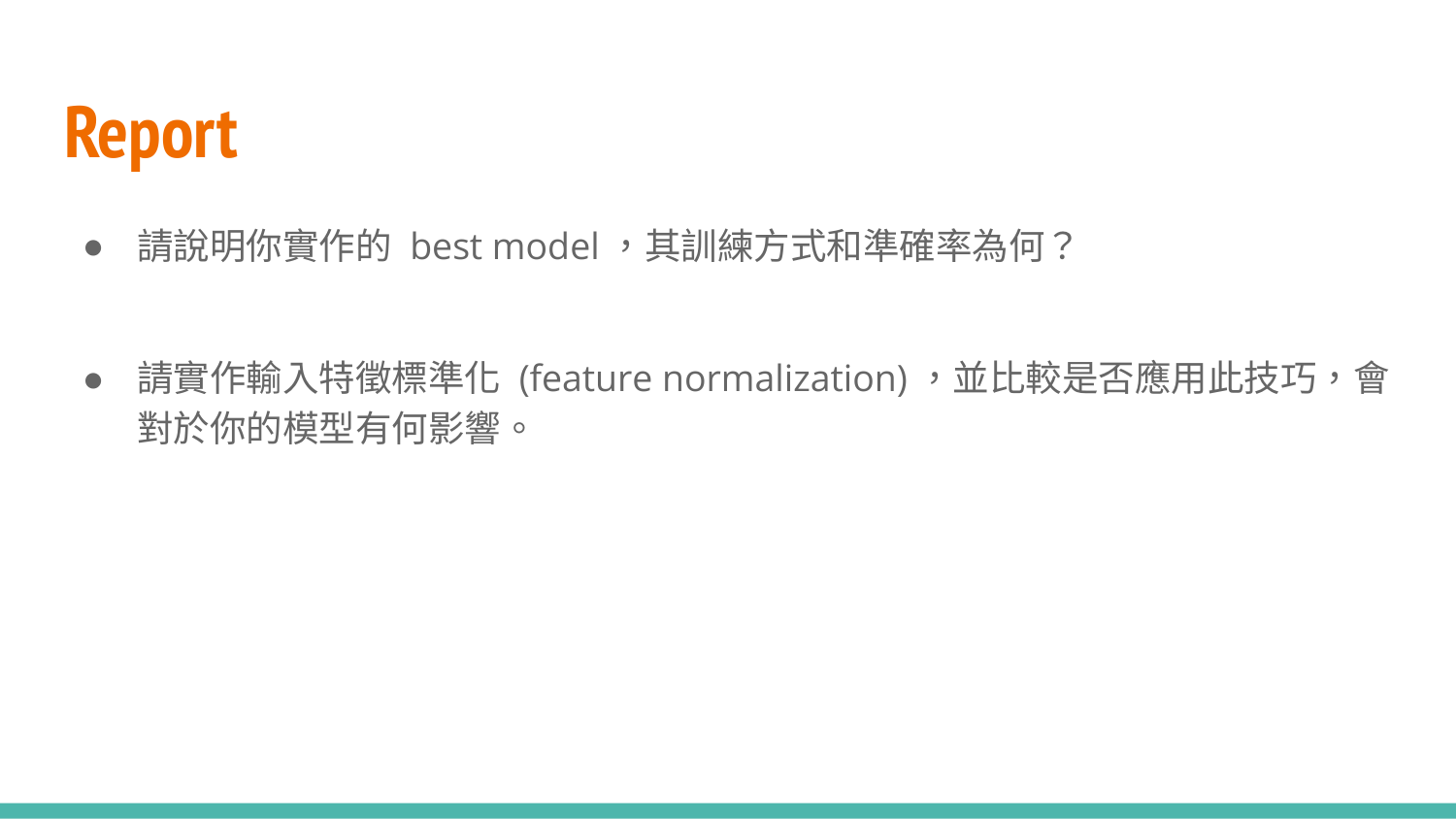

# Report
請說明你實作的 best model，其訓練方式和準確率為何？

請實作輸入特徵標準化 (feature normalization)，並比較是否應用此技巧，會對於你的模型有何影響。